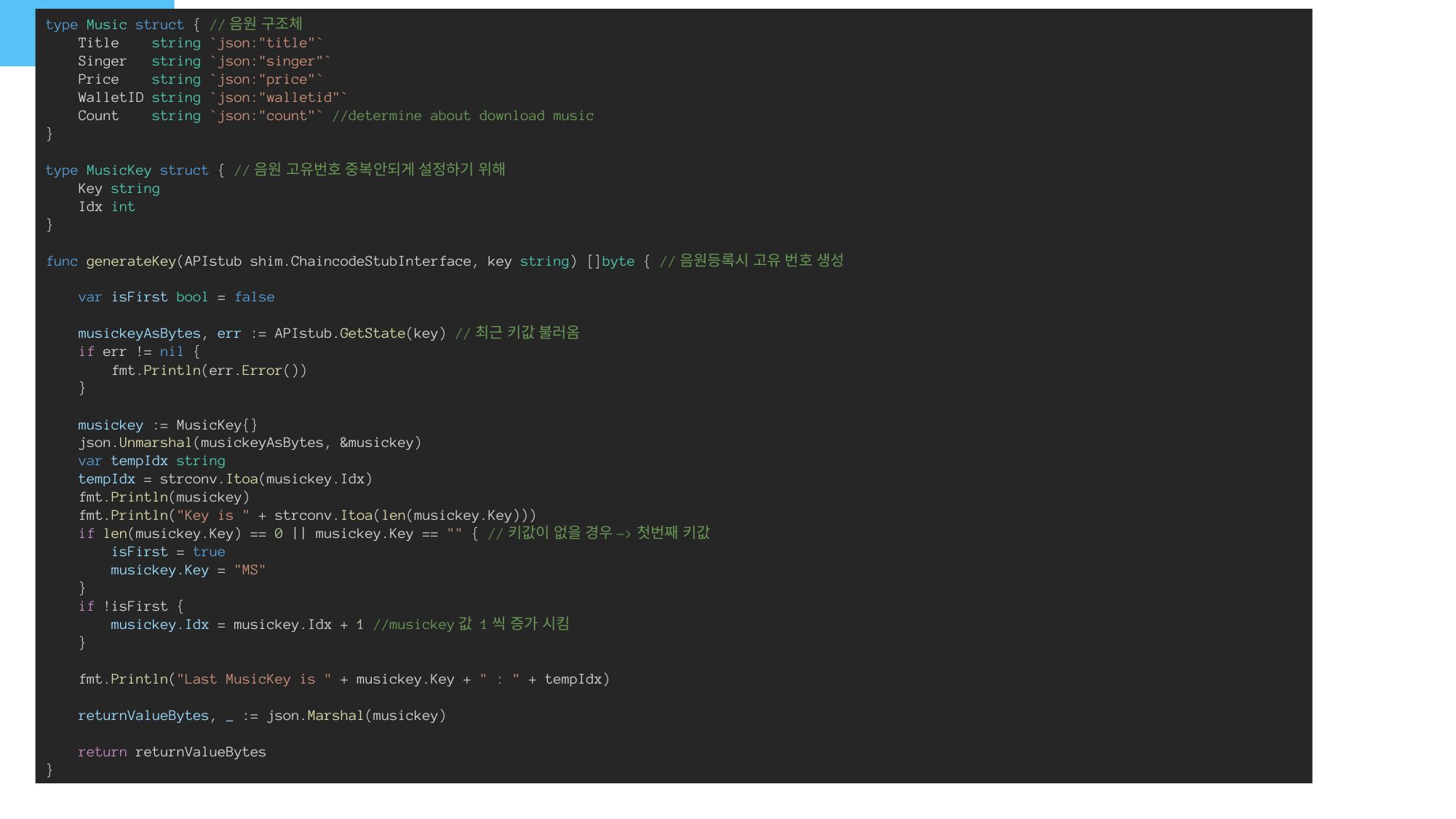

type Music struct { //음원 구조체
    Title    string `json:"title"`
    Singer   string `json:"singer"`
    Price    string `json:"price"`
    WalletID string `json:"walletid"`
    Count    string `json:"count"` //determine about download music
}
type MusicKey struct { //음원 고유번호 중복안되게 설정하기 위해
    Key string
    Idx int
}
func generateKey(APIstub shim.ChaincodeStubInterface, key string) []byte { //음원등록시 고유 번호 생성
    var isFirst bool = false
    musickeyAsBytes, err := APIstub.GetState(key) //최근 키값 불러옴
    if err != nil {
        fmt.Println(err.Error())
    }
    musickey := MusicKey{}
    json.Unmarshal(musickeyAsBytes, &musickey)
    var tempIdx string
    tempIdx = strconv.Itoa(musickey.Idx)
    fmt.Println(musickey)
    fmt.Println("Key is " + strconv.Itoa(len(musickey.Key)))
    if len(musickey.Key) == 0 || musickey.Key == "" { //키값이 없을 경우->첫번째 키값
        isFirst = true
        musickey.Key = "MS"
    }
    if !isFirst {
        musickey.Idx = musickey.Idx + 1 //musickey값 1씩 증가 시킴
    }
    fmt.Println("Last MusicKey is " + musickey.Key + " : " + tempIdx)
    returnValueBytes, _ := json.Marshal(musickey)
    return returnValueBytes
}